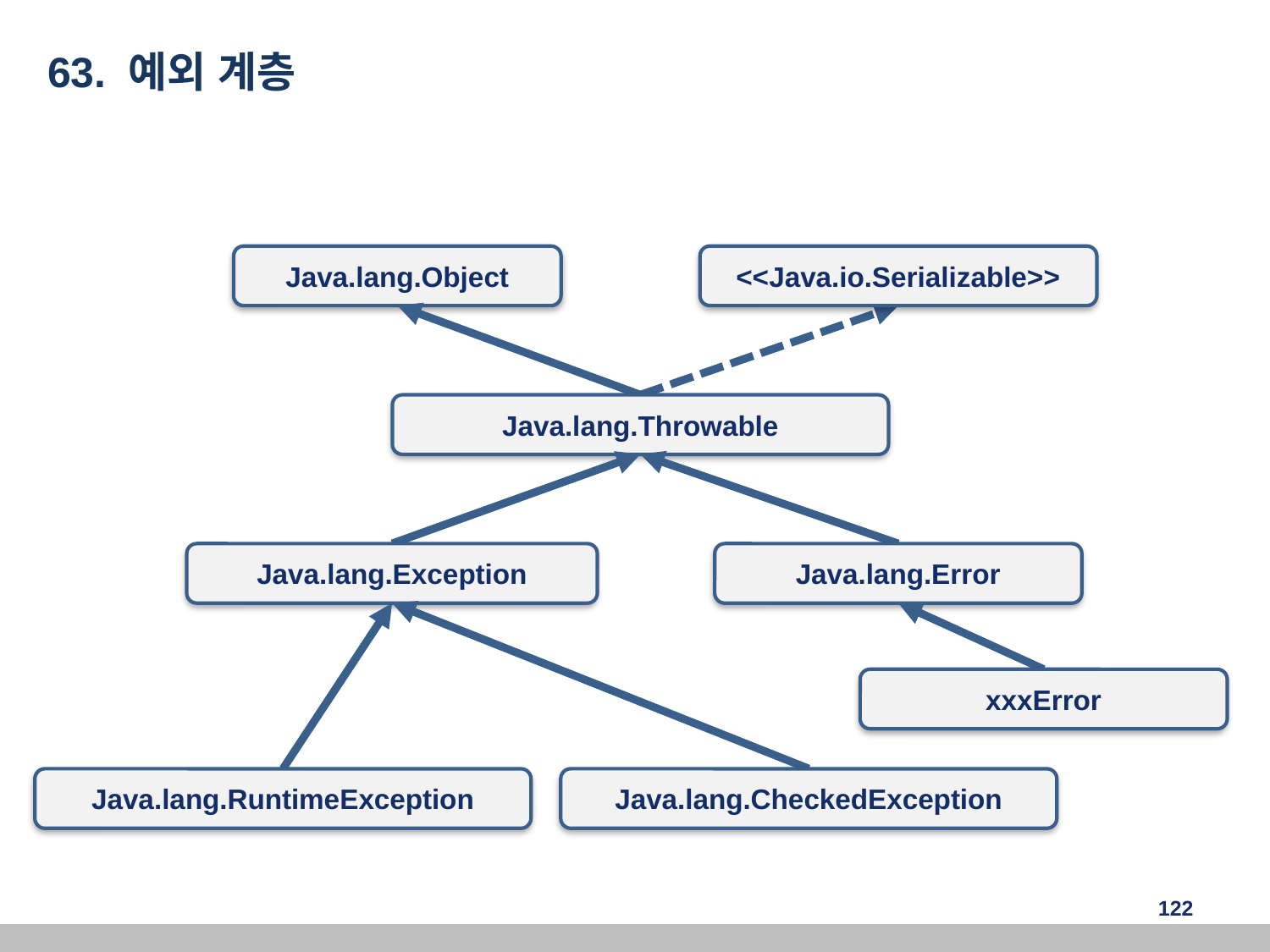

63. 예외 계층
Java.lang.Object
<<Java.io.Serializable>>
Java.lang.Throwable
Java.lang.Exception
Java.lang.Error
xxxError
Java.lang.RuntimeException
Java.lang.CheckedException
122